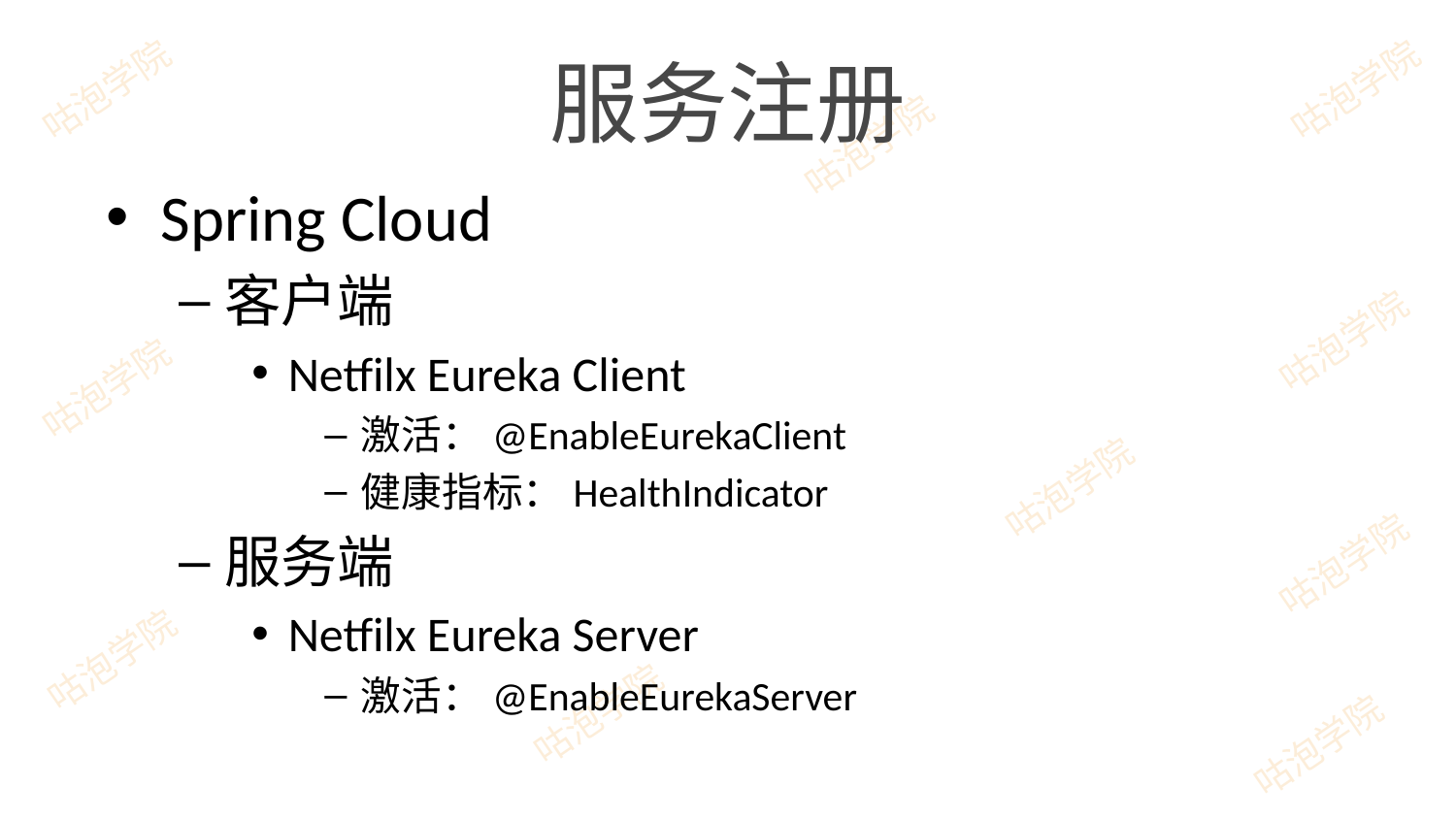

# 服务注册
Spring Cloud
客户端
Netfilx Eureka Client
激活：@EnableEurekaClient
健康指标：HealthIndicator
服务端
Netfilx Eureka Server
激活：@EnableEurekaServer